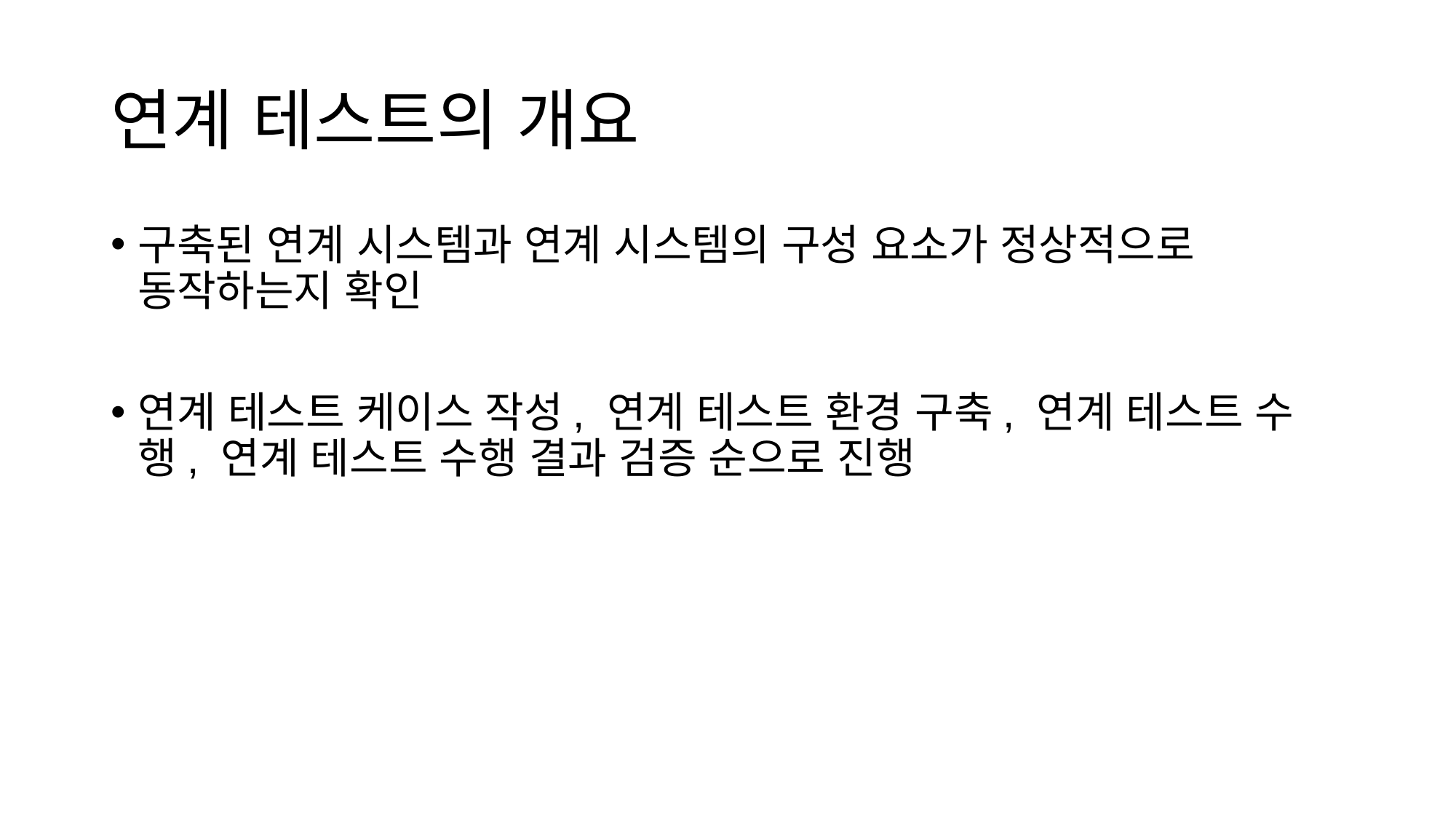

# 연계 테스트의 개요
구축된 연계 시스템과 연계 시스템의 구성 요소가 정상적으로 동작하는지 확인

연계 테스트 케이스 작성, 연계 테스트 환경 구축, 연계 테스트 수행, 연계 테스트 수행 결과 검증 순으로 진행